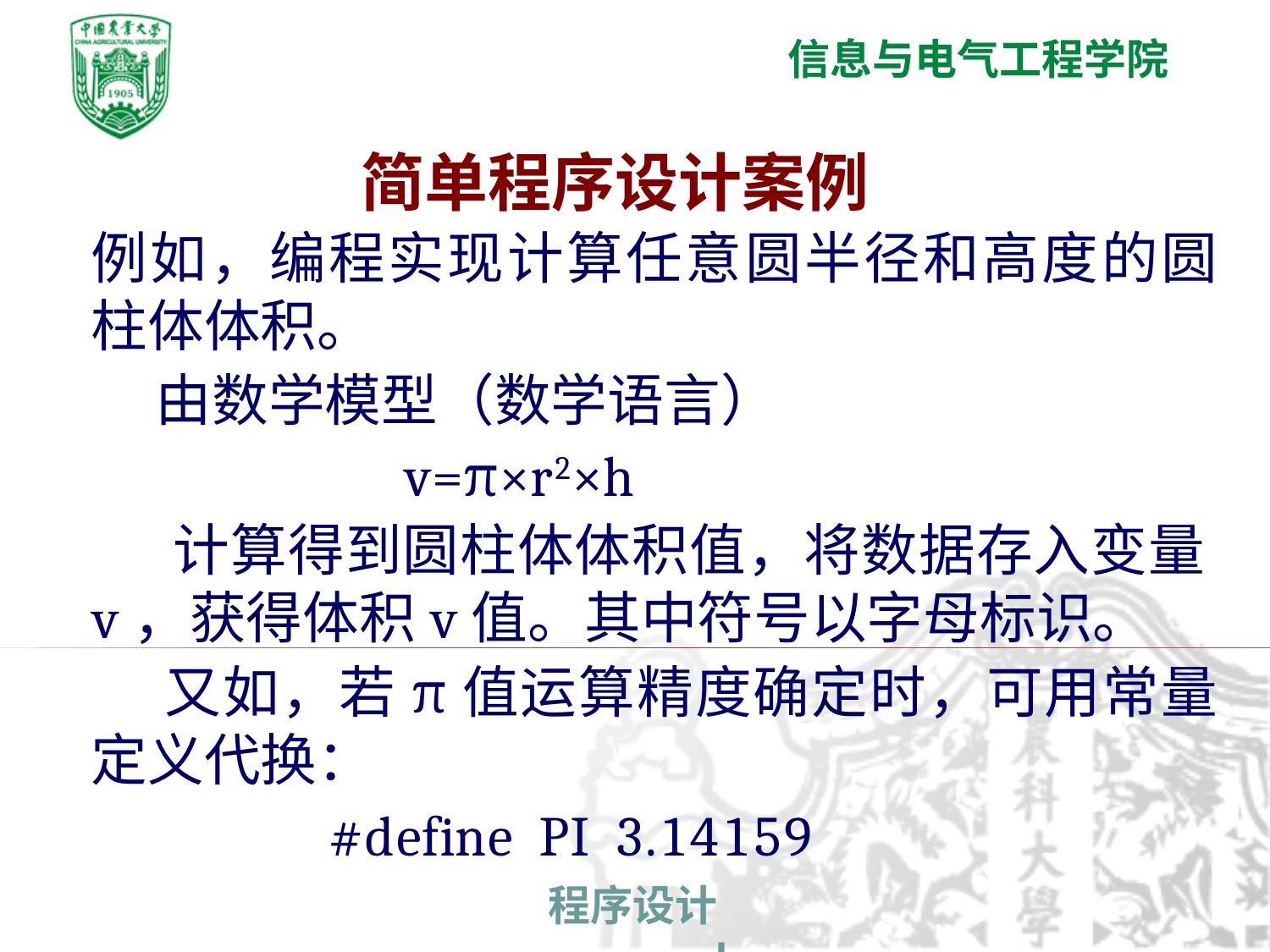

# 简单程序设计案例
例如，编程实现计算任意圆半径和高度的圆柱体体积。
    由数学模型（数学语言）
                         v=π×r2×h
     计算得到圆柱体体积值，将数据存入变量v，获得体积v值。其中符号以字母标识。
    又如，若π值运算精度确定时，可用常量定义代换：
                   #define  PI  3.14159